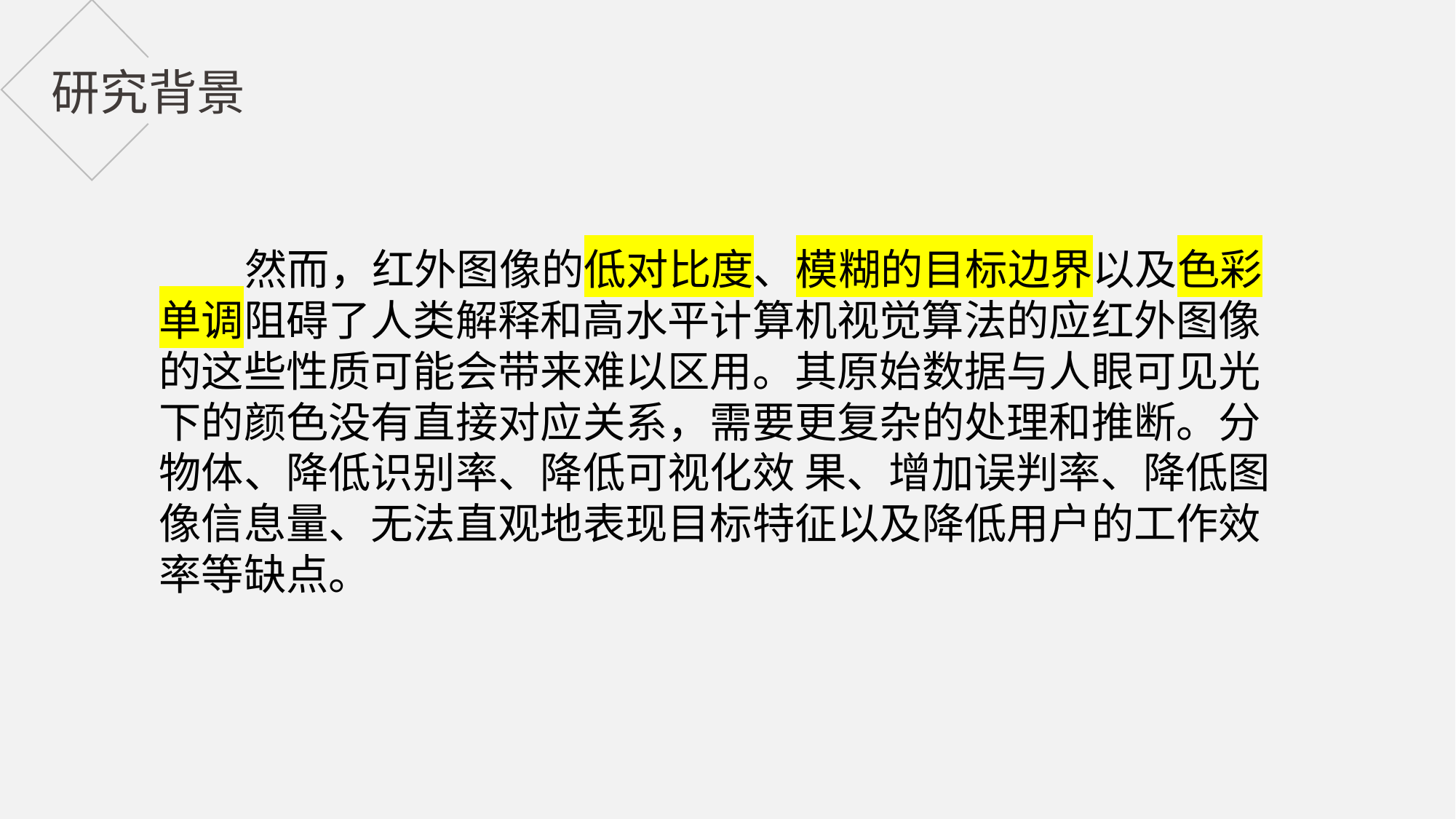

研究背景
然而，红外图像的低对比度、模糊的目标边界以及色彩单调阻碍了人类解释和高水平计算机视觉算法的应红外图像的这些性质可能会带来难以区用。其原始数据与人眼可见光下的颜色没有直接对应关系，需要更复杂的处理和推断。分物体、降低识别率、降低可视化效 果、增加误判率、降低图像信息量、无法直观地表现目标特征以及降低用户的工作效率等缺点。